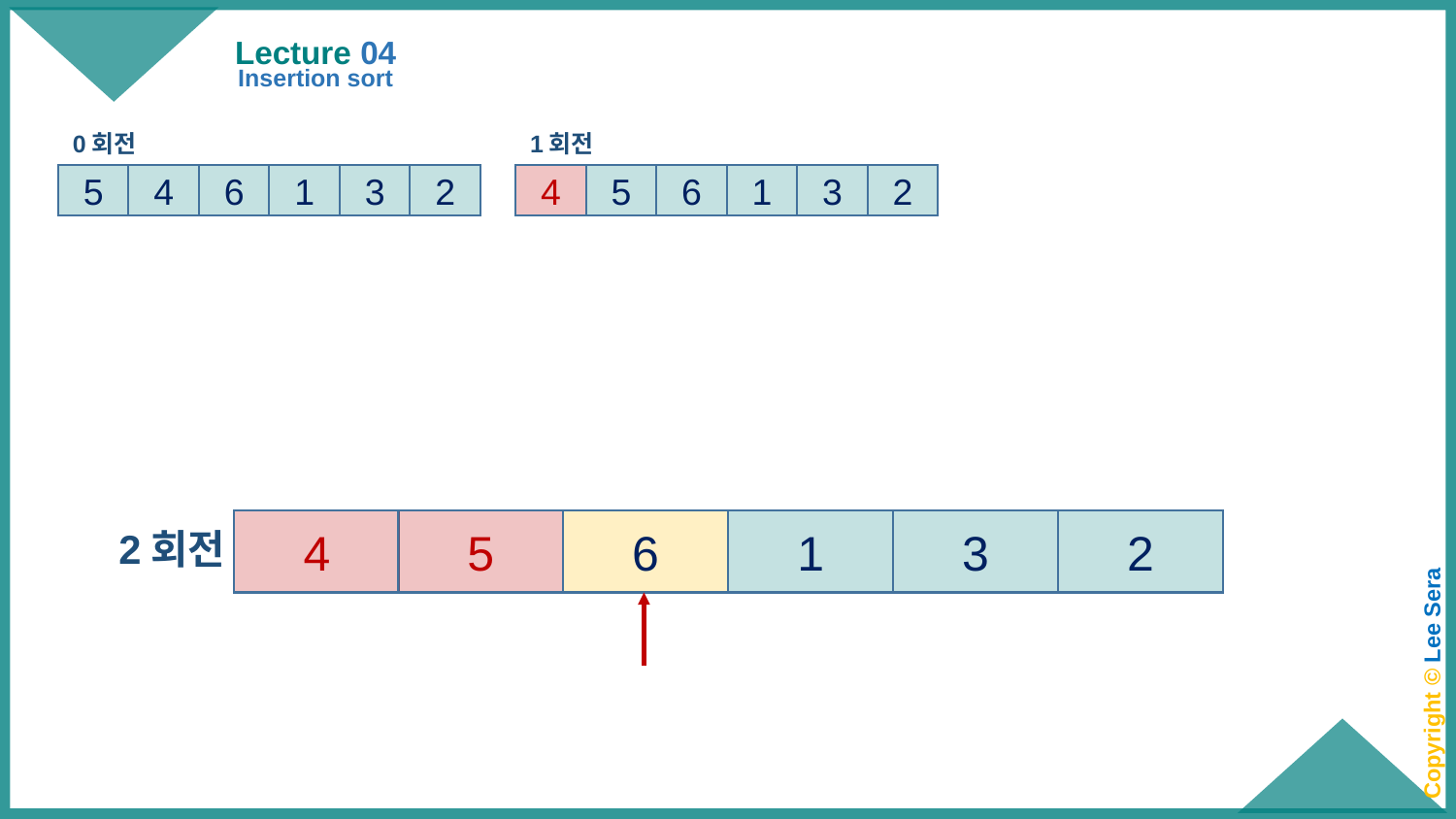

# Lecture 04
Insertion sort
0회전
5
4
6
1
3
2
1회전
4
5
6
1
3
2
4
5
6
1
3
2
2회전
Copyright © Lee Sera